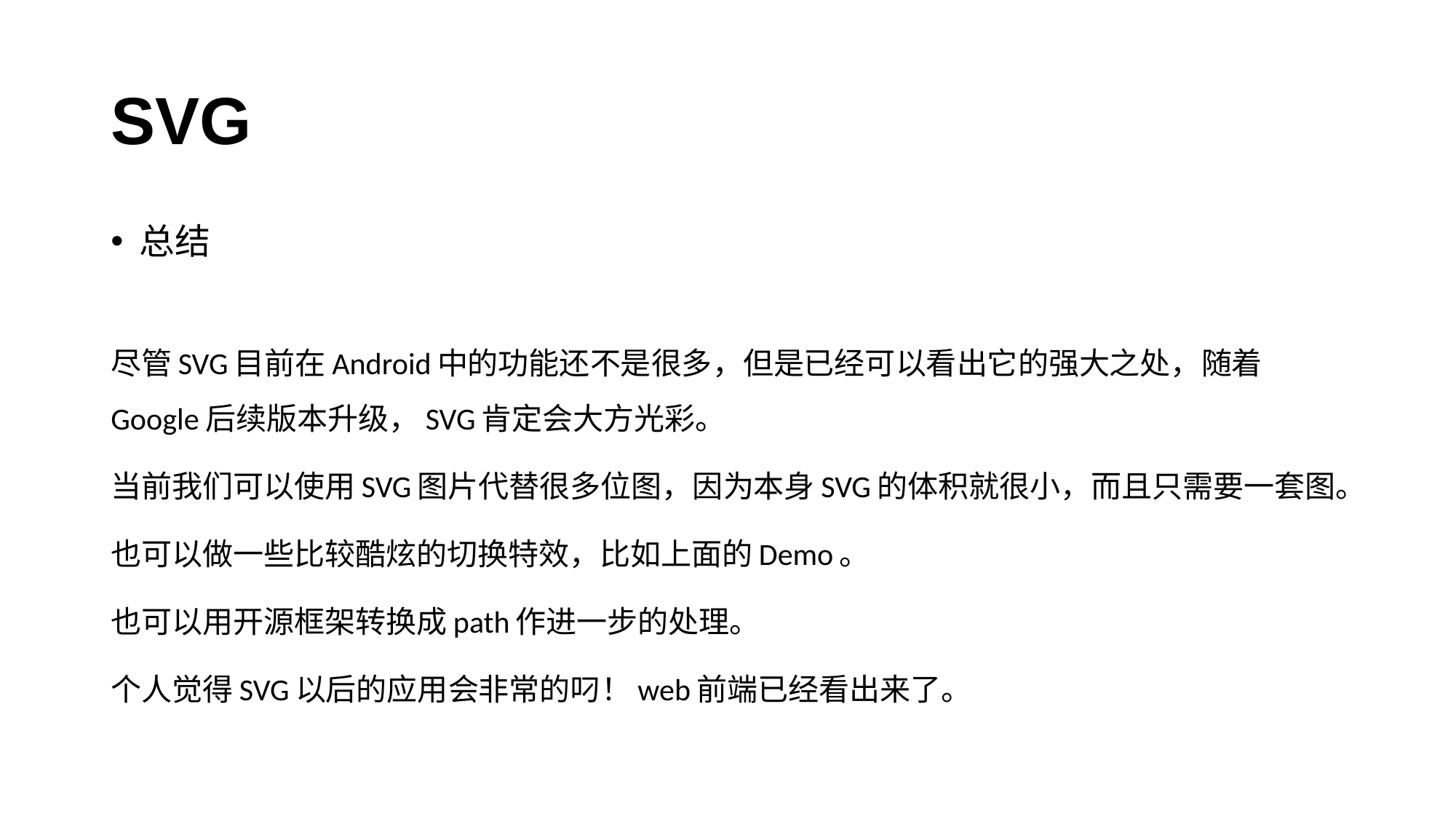

# SVG
总结

尽管SVG目前在Android中的功能还不是很多，但是已经可以看出它的强大之处，随着Google后续版本升级，SVG肯定会大方光彩。
当前我们可以使用SVG图片代替很多位图，因为本身SVG的体积就很小，而且只需要一套图。
也可以做一些比较酷炫的切换特效，比如上面的Demo。
也可以用开源框架转换成path作进一步的处理。
个人觉得SVG以后的应用会非常的叼！web前端已经看出来了。